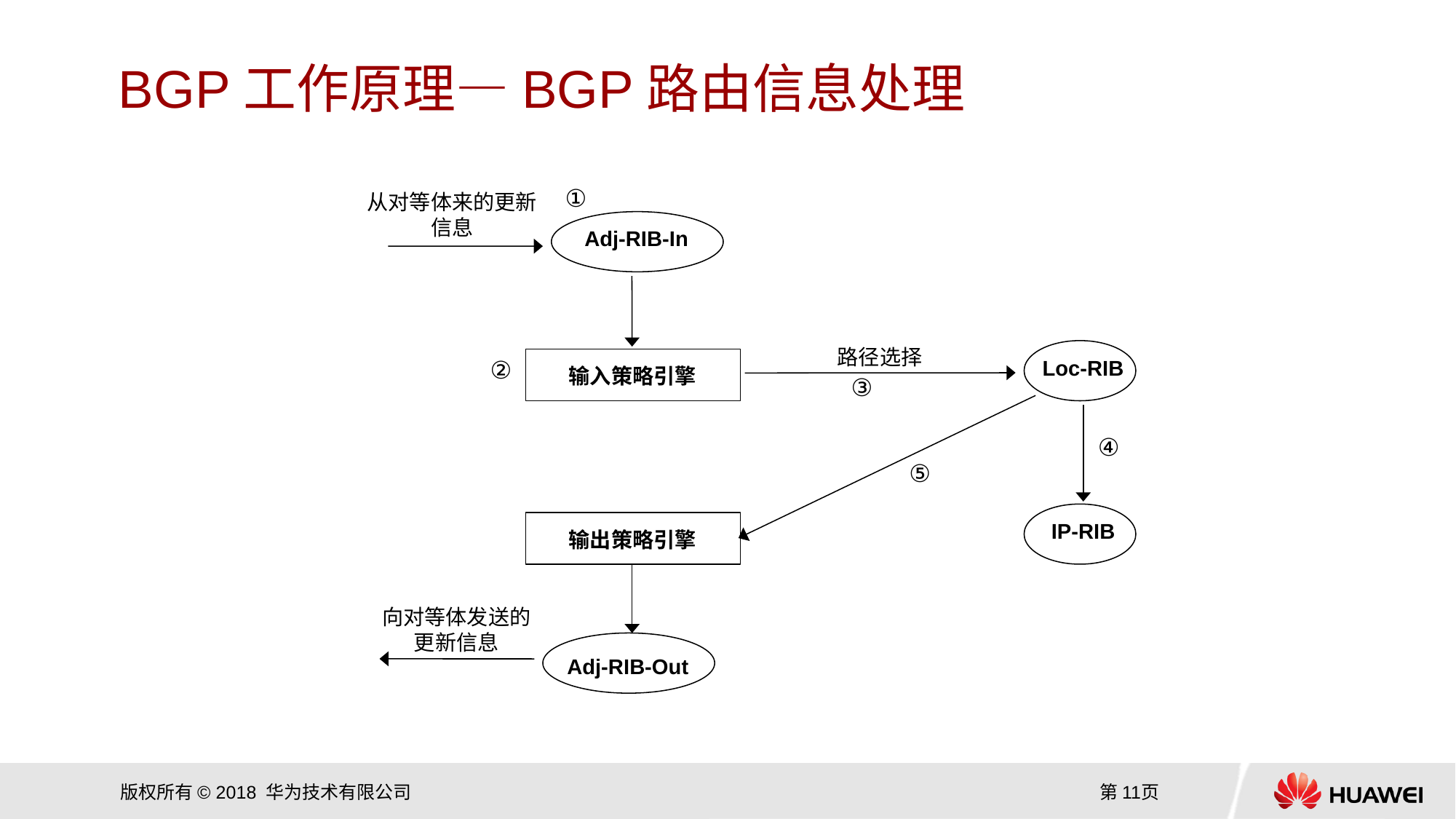

# BGP工作原理—BGP路由信息处理
①
从对等体来的更新信息

Adj-RIB-In

路径选择

Loc-RIB
②
输入策略引擎
③
④
⑤

IP-RIB
输出策略引擎
向对等体发送的更新信息

Adj-RIB-Out